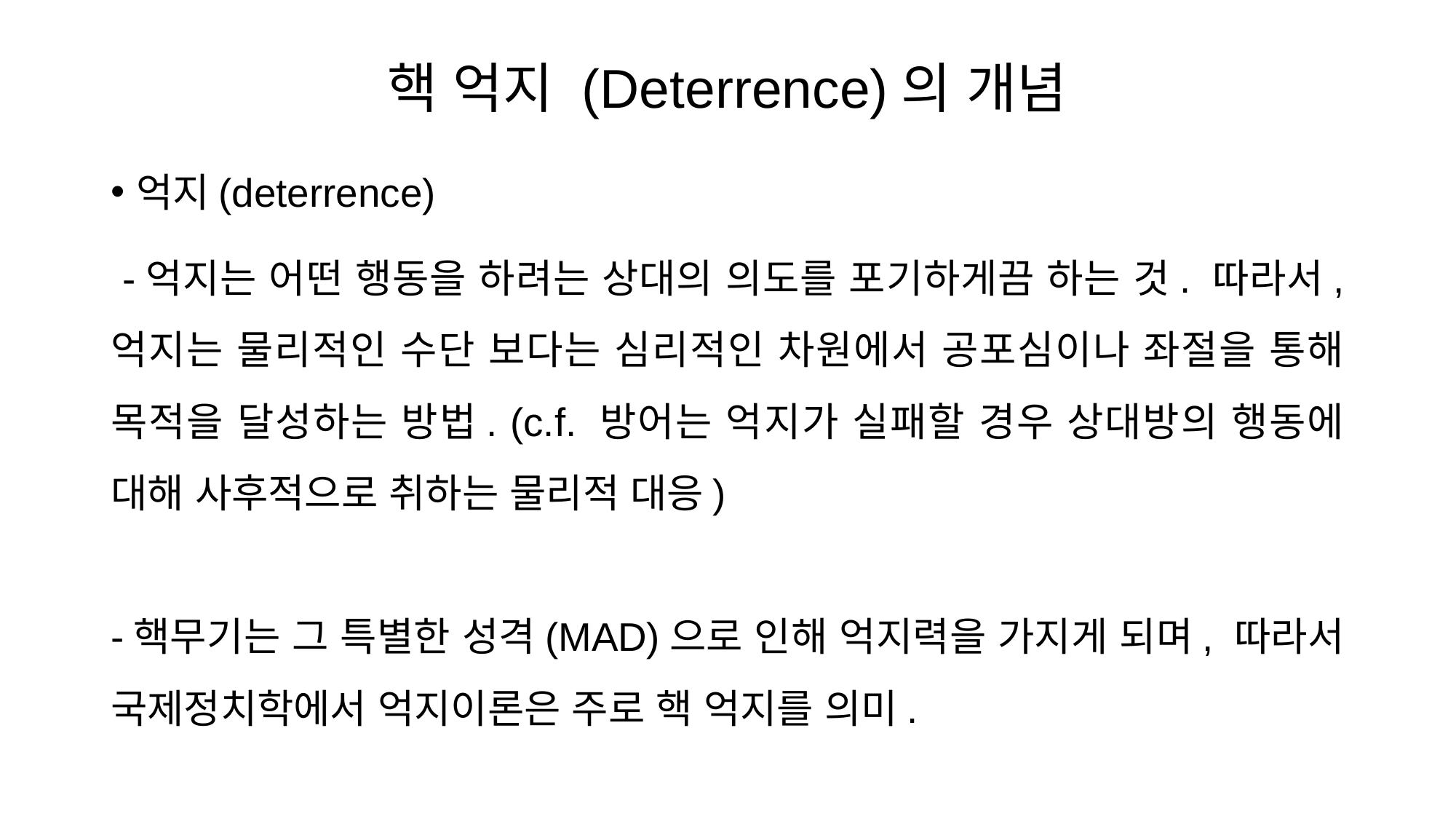

# 핵 억지 (Deterrence)의 개념
억지(deterrence)
 -억지는 어떤 행동을 하려는 상대의 의도를 포기하게끔 하는 것. 따라서, 억지는 물리적인 수단 보다는 심리적인 차원에서 공포심이나 좌절을 통해 목적을 달성하는 방법. (c.f. 방어는 억지가 실패할 경우 상대방의 행동에 대해 사후적으로 취하는 물리적 대응)

-핵무기는 그 특별한 성격(MAD)으로 인해 억지력을 가지게 되며, 따라서 국제정치학에서 억지이론은 주로 핵 억지를 의미.